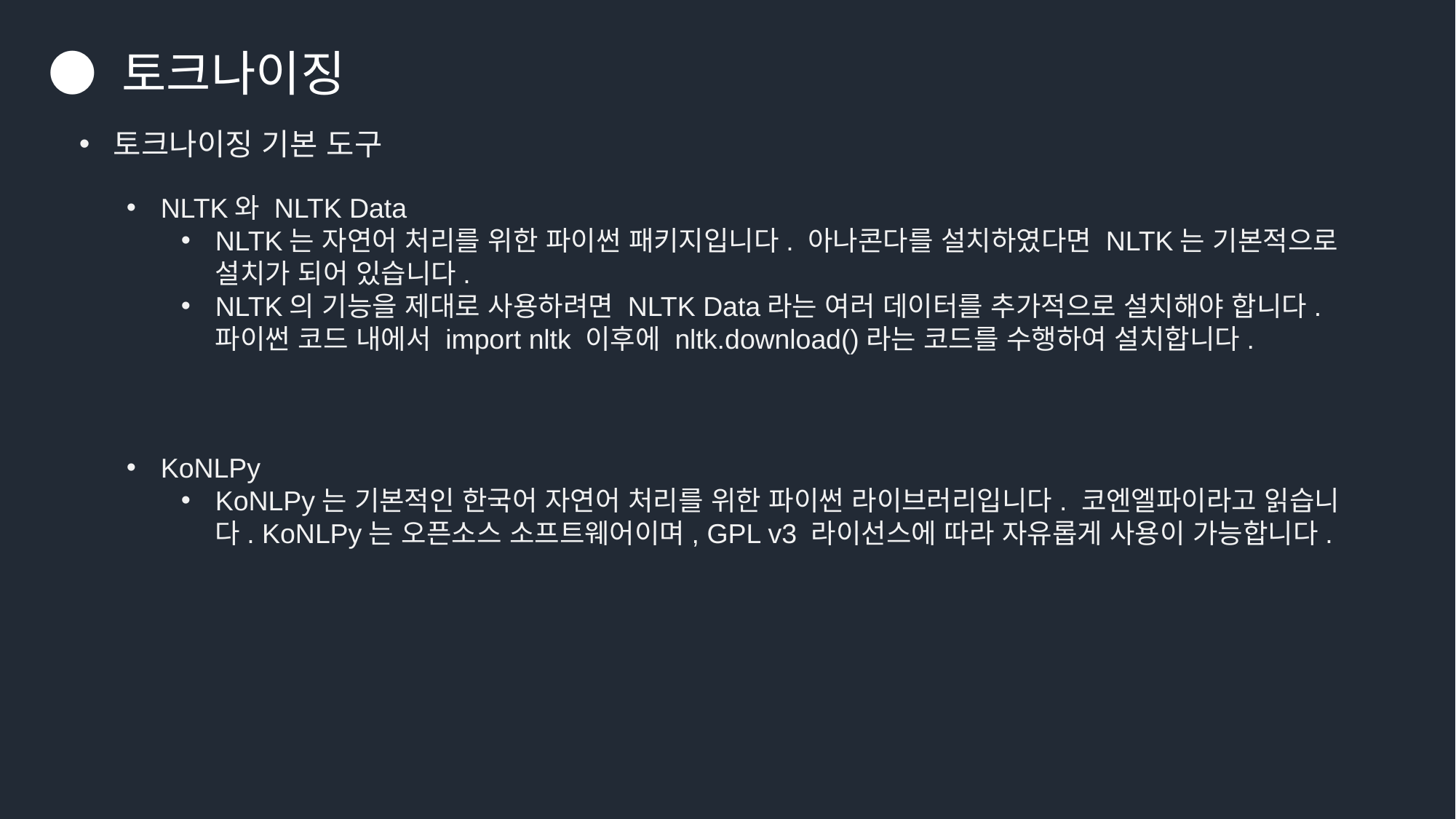

● 토크나이징
토크나이징 기본 도구
NLTK와 NLTK Data
NLTK는 자연어 처리를 위한 파이썬 패키지입니다. 아나콘다를 설치하였다면 NLTK는 기본적으로 설치가 되어 있습니다.
NLTK의 기능을 제대로 사용하려면 NLTK Data라는 여러 데이터를 추가적으로 설치해야 합니다. 파이썬 코드 내에서 import nltk 이후에 nltk.download()라는 코드를 수행하여 설치합니다.
KoNLPy
KoNLPy는 기본적인 한국어 자연어 처리를 위한 파이썬 라이브러리입니다. 코엔엘파이라고 읽습니다. KoNLPy는 오픈소스 소프트웨어이며, GPL v3 라이선스에 따라 자유롭게 사용이 가능합니다.